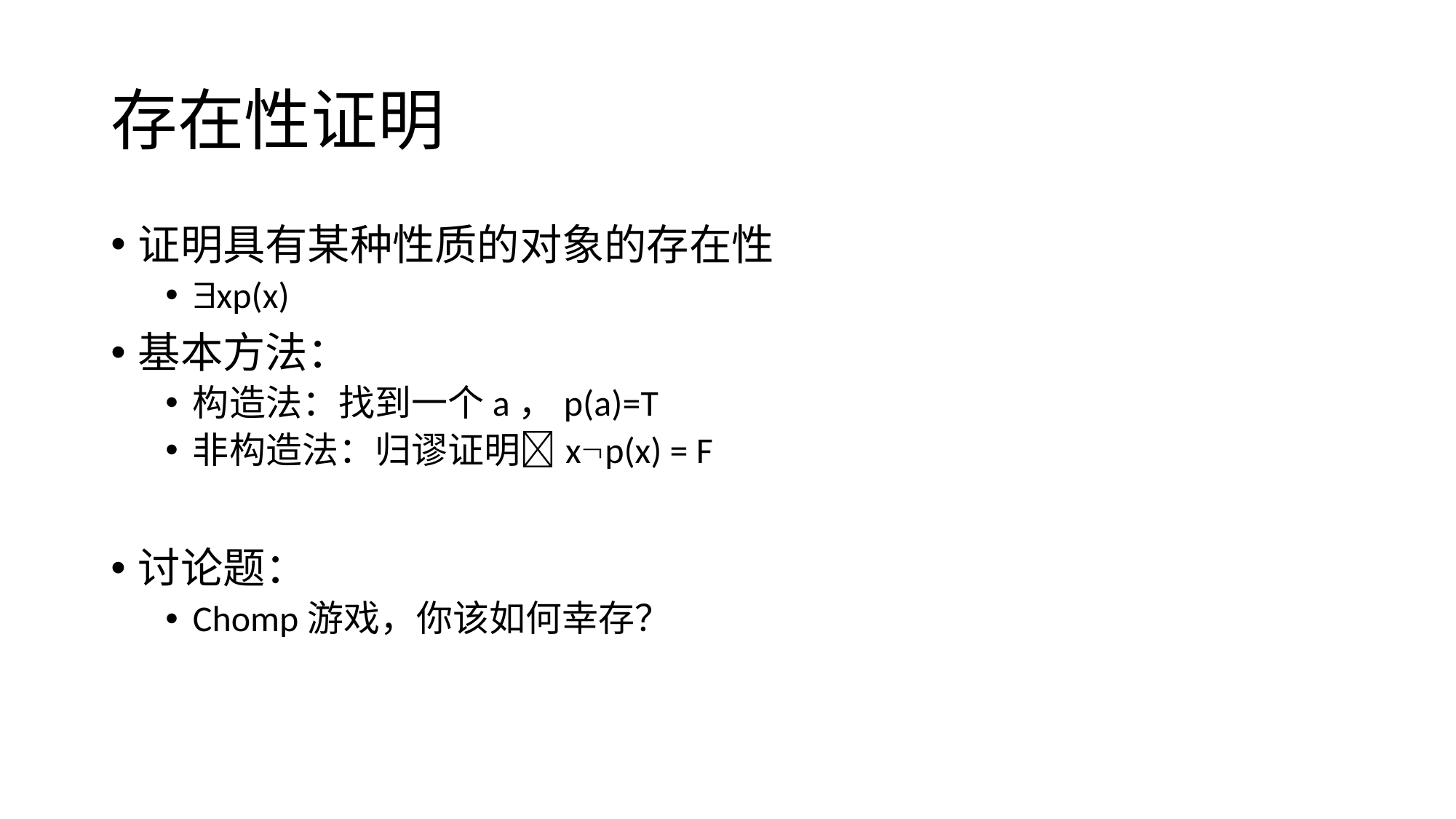

# 存在性证明
证明具有某种性质的对象的存在性
∃xp(x)
基本方法：
构造法：找到一个a，p(a)=T
非构造法：归谬证明∀x¬p(x) = F

讨论题：
Chomp游戏，你该如何幸存？